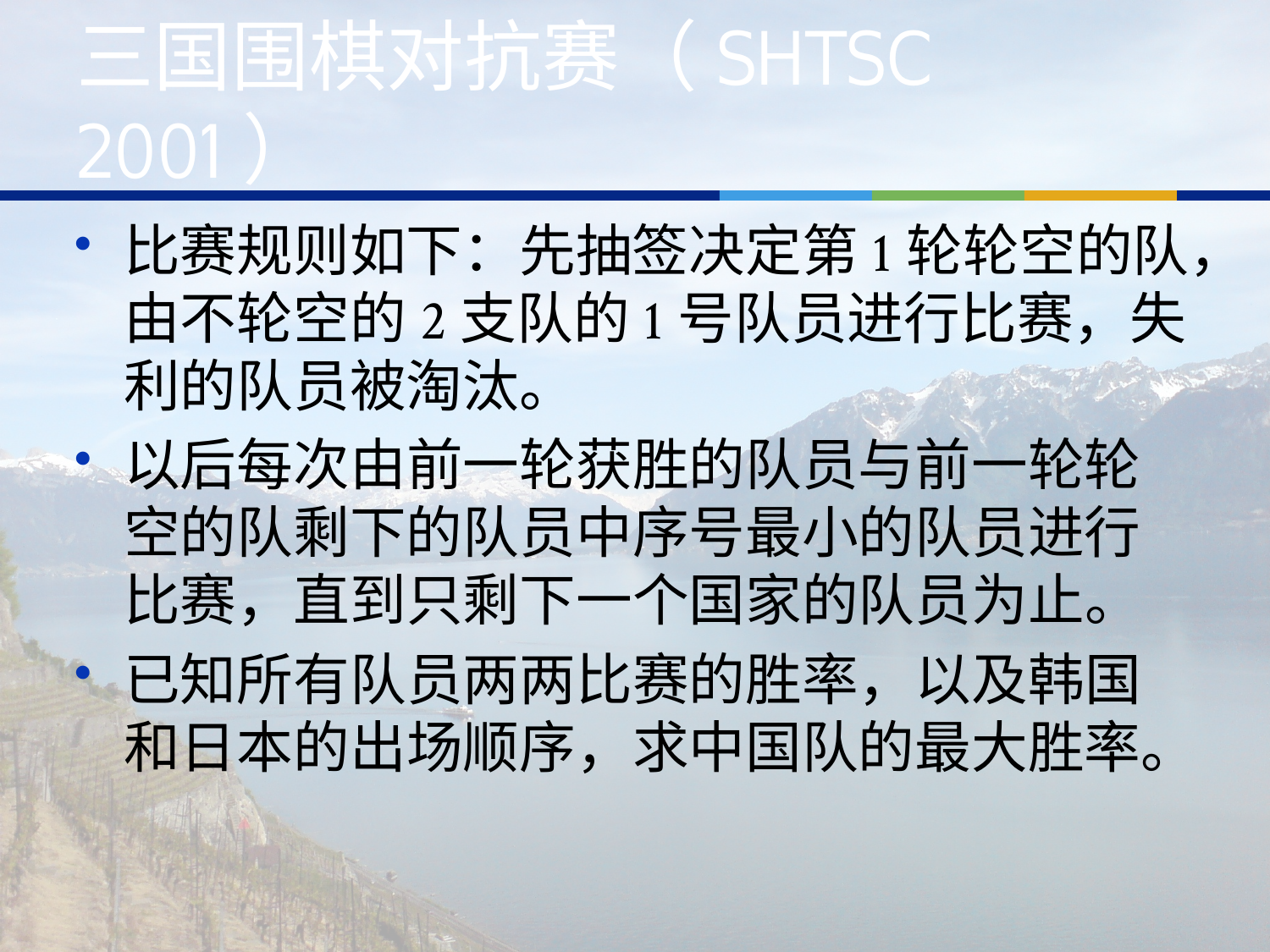

# 三国围棋对抗赛（SHTSC 2001）
比赛规则如下：先抽签决定第1轮轮空的队，由不轮空的2支队的1号队员进行比赛，失利的队员被淘汰。
以后每次由前一轮获胜的队员与前一轮轮空的队剩下的队员中序号最小的队员进行比赛，直到只剩下一个国家的队员为止。
已知所有队员两两比赛的胜率，以及韩国和日本的出场顺序，求中国队的最大胜率。